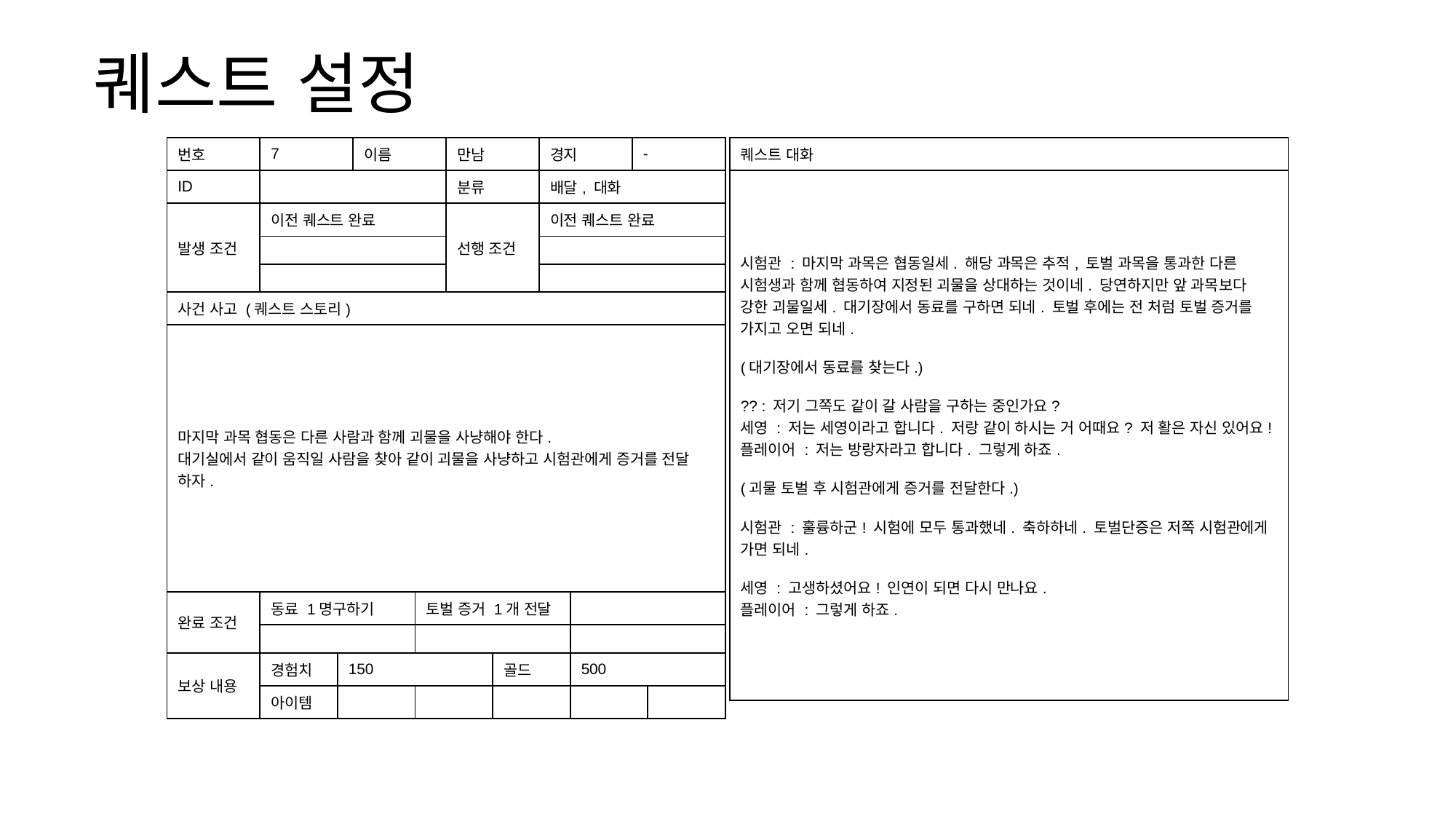

퀘스트 설정
| 번호 | 7 |  | 이름 |  | 만남 |  | 경지 |  | - |  |
| --- | --- | --- | --- | --- | --- | --- | --- | --- | --- | --- |
| ID |  |  |  |  | 분류 |  | 배달, 대화 |  |  |  |
| 발생 조건 | 이전 퀘스트 완료 |  |  |  | 선행 조건 |  | 이전 퀘스트 완료 |  |  |  |
|  |  |  |  |  |  |  |  |  |  |  |
|  |  |  |  |  |  |  |  |  |  |  |
| 사건 사고 (퀘스트 스토리) |  |  |  |  |  |  |  |  |  |  |
| 마지막 과목 협동은 다른 사람과 함께 괴물을 사냥해야 한다. 대기실에서 같이 움직일 사람을 찾아 같이 괴물을 사냥하고 시험관에게 증거를 전달 하자. |  |  |  |  |  |  |  |  |  |  |
| 완료 조건 | 동료 1명구하기 |  |  | 토벌 증거 1개 전달 |  |  |  |  |  |  |
|  |  |  |  |  |  |  |  |  |  |  |
| 보상 내용 | 경험치 | 150 |  |  |  | 골드 |  | 500 |  |  |
|  | 아이템 |  |  |  |  |  |  |  |  |  |
| 퀘스트 대화 |
| --- |
| 시험관 : 마지막 과목은 협동일세. 해당 과목은 추적, 토벌 과목을 통과한 다른 시험생과 함께 협동하여 지정된 괴물을 상대하는 것이네. 당연하지만 앞 과목보다 강한 괴물일세. 대기장에서 동료를 구하면 되네. 토벌 후에는 전 처럼 토벌 증거를 가지고 오면 되네. (대기장에서 동료를 찾는다.) ?? : 저기 그쪽도 같이 갈 사람을 구하는 중인가요? 세영 : 저는 세영이라고 합니다. 저랑 같이 하시는 거 어때요? 저 활은 자신 있어요! 플레이어 : 저는 방랑자라고 합니다. 그렇게 하죠. (괴물 토벌 후 시험관에게 증거를 전달한다.) 시험관 : 훌륭하군! 시험에 모두 통과했네. 축하하네. 토벌단증은 저쪽 시험관에게 가면 되네. 세영 : 고생하셨어요! 인연이 되면 다시 만나요. 플레이어 : 그렇게 하죠. |